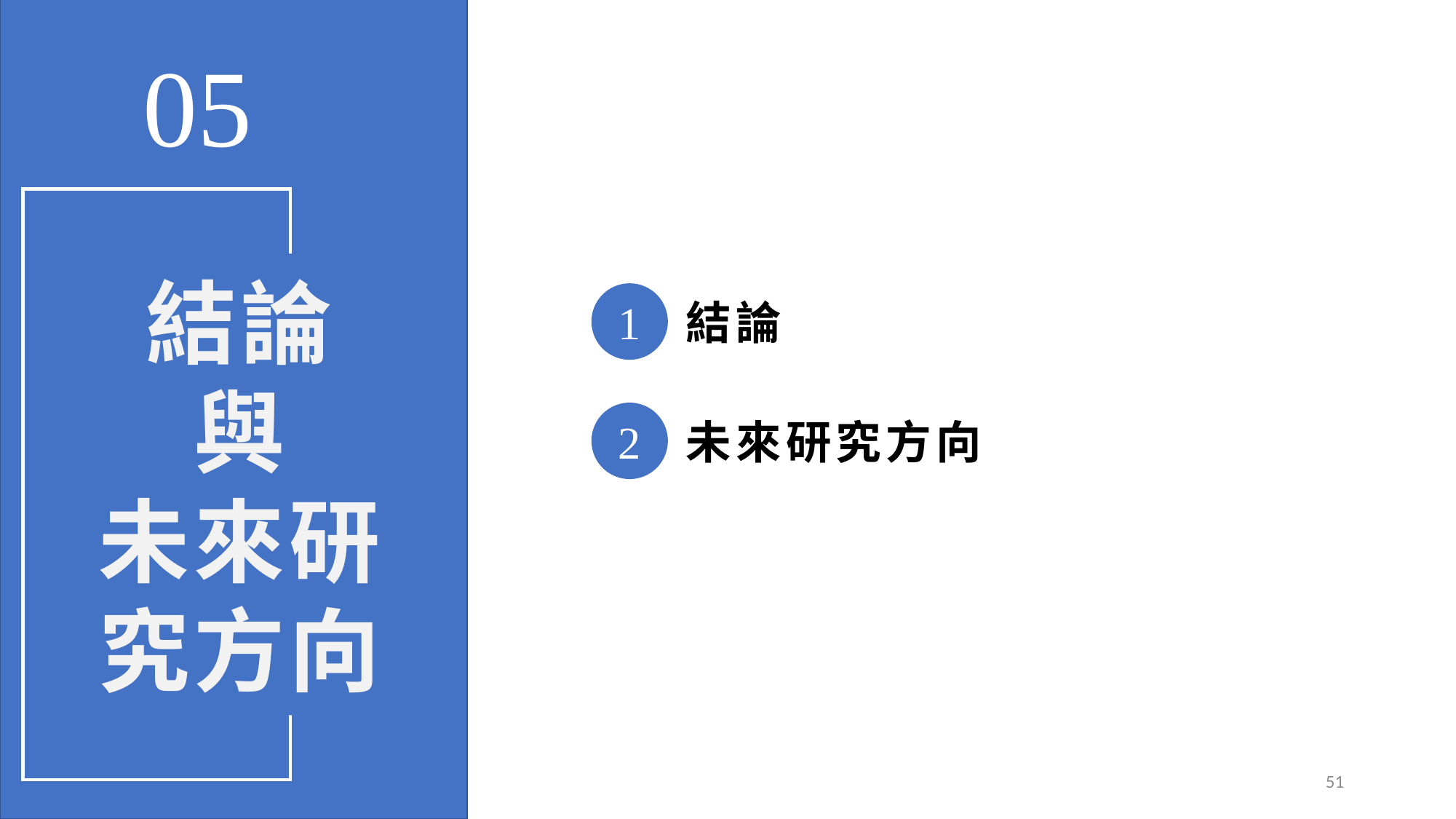

05

結論
與
未來研
究方向
1
結論
2
未來研究方向
51